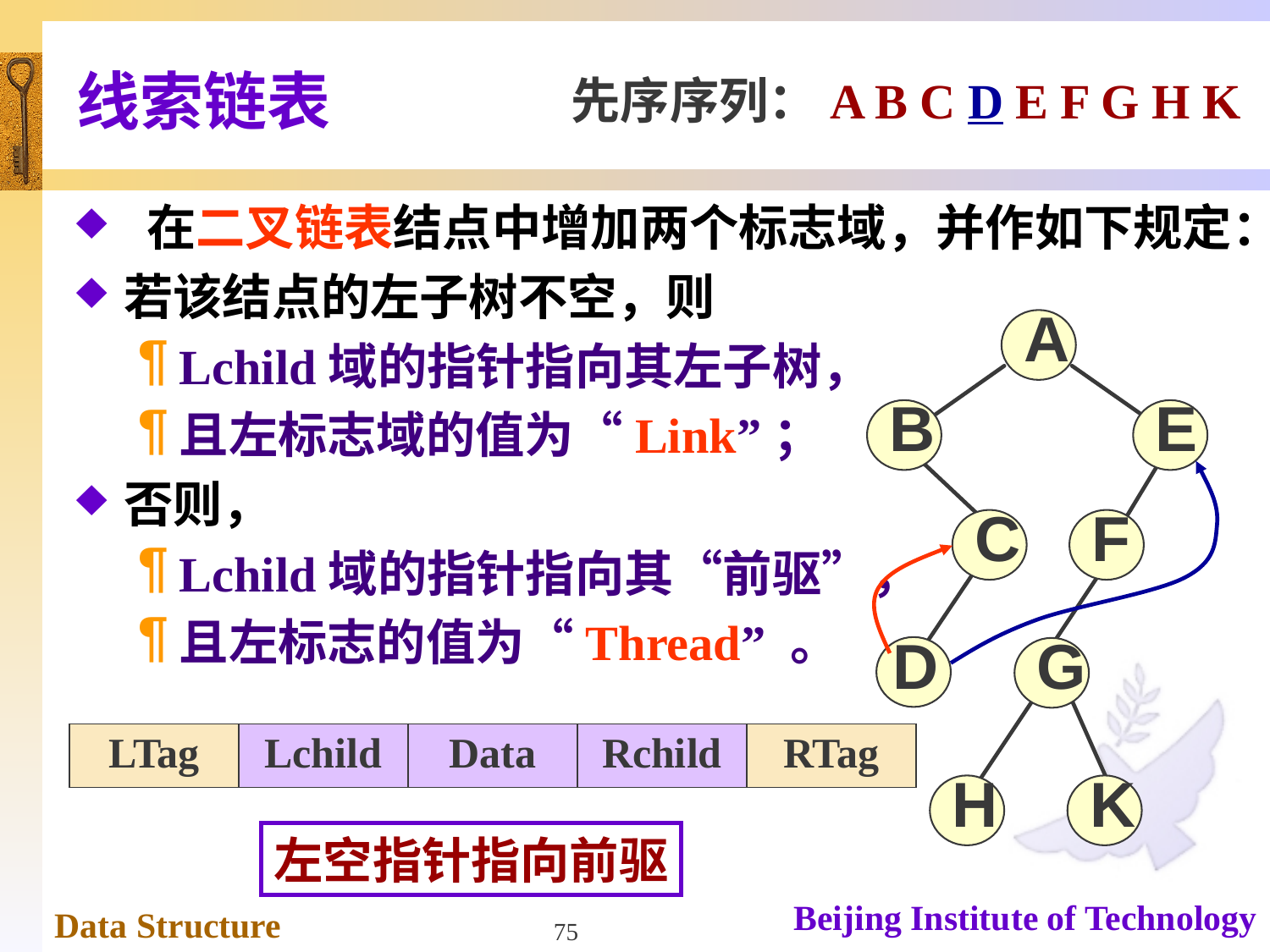

# 线索链表
先序序列：A B C D E F G H K
 在二叉链表结点中增加两个标志域，并作如下规定：
若该结点的左子树不空，则
Lchild域的指针指向其左子树，
且左标志域的值为“Link”；
否则，
Lchild域的指针指向其“前驱”，
且左标志的值为“Thread” 。
 A

 B

 E

 C

 F

D

 G

 H

 K

| LTag | Lchild | Data | Rchild | RTag |
| --- | --- | --- | --- | --- |
左空指针指向前驱
75